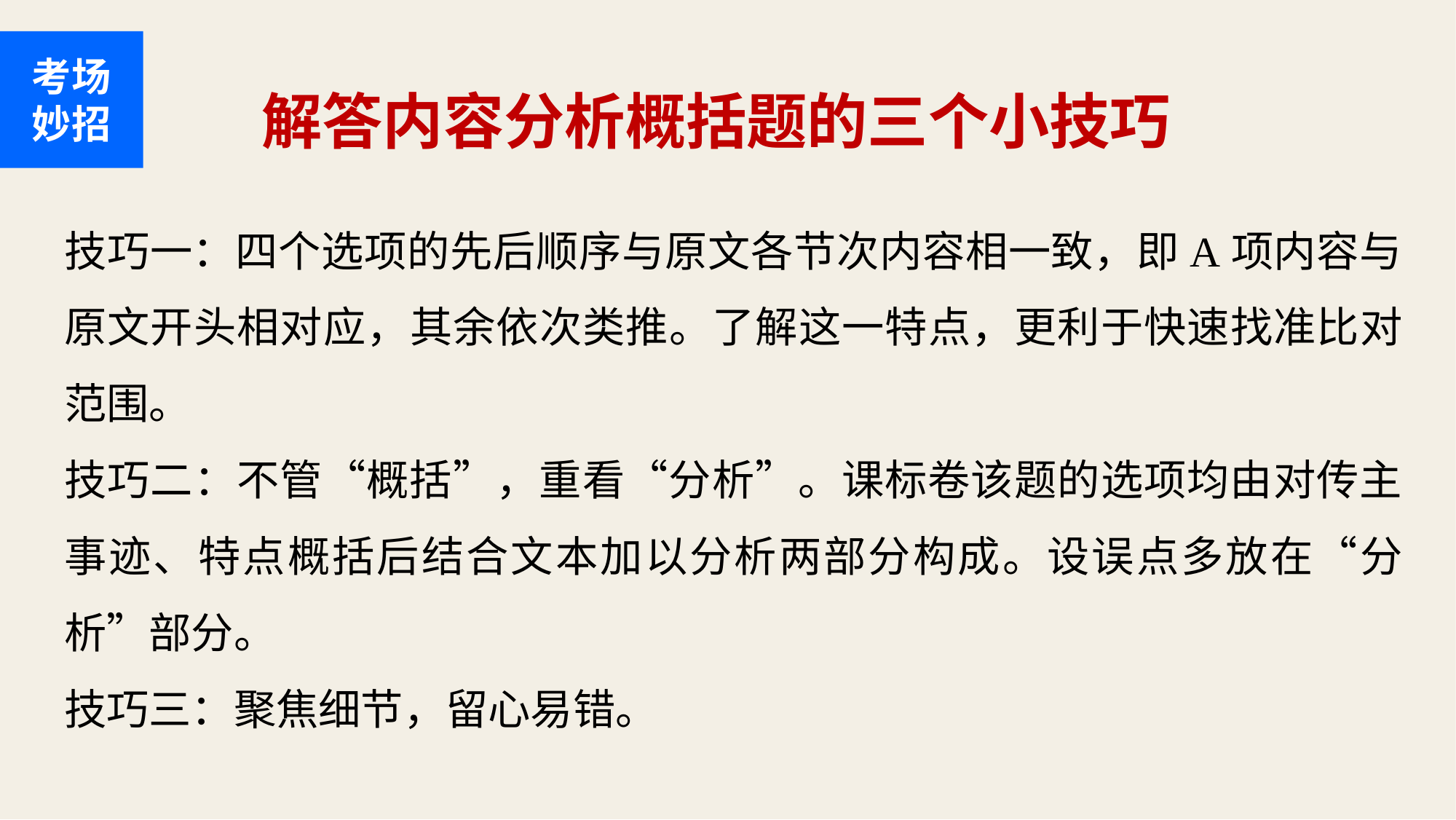

考场
妙招
解答内容分析概括题的三个小技巧
技巧一：四个选项的先后顺序与原文各节次内容相一致，即A项内容与原文开头相对应，其余依次类推。了解这一特点，更利于快速找准比对范围。
技巧二：不管“概括”，重看“分析”。课标卷该题的选项均由对传主事迹、特点概括后结合文本加以分析两部分构成。设误点多放在“分析”部分。
技巧三：聚焦细节，留心易错。